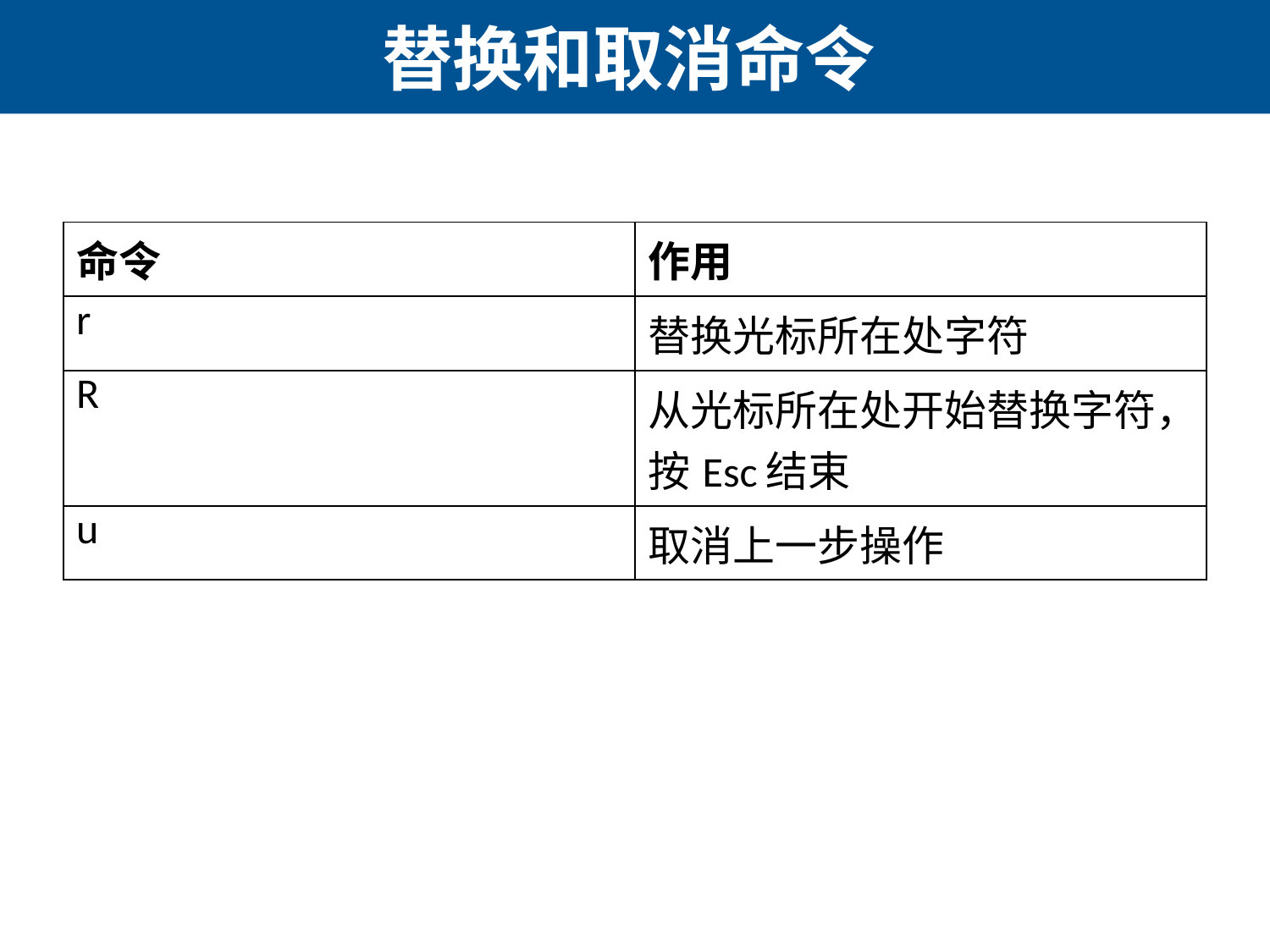

# 替换和取消命令
| 命令 | 作用 |
| --- | --- |
| r | 替换光标所在处字符 |
| R | 从光标所在处开始替换字符，按Esc结束 |
| u | 取消上一步操作 |